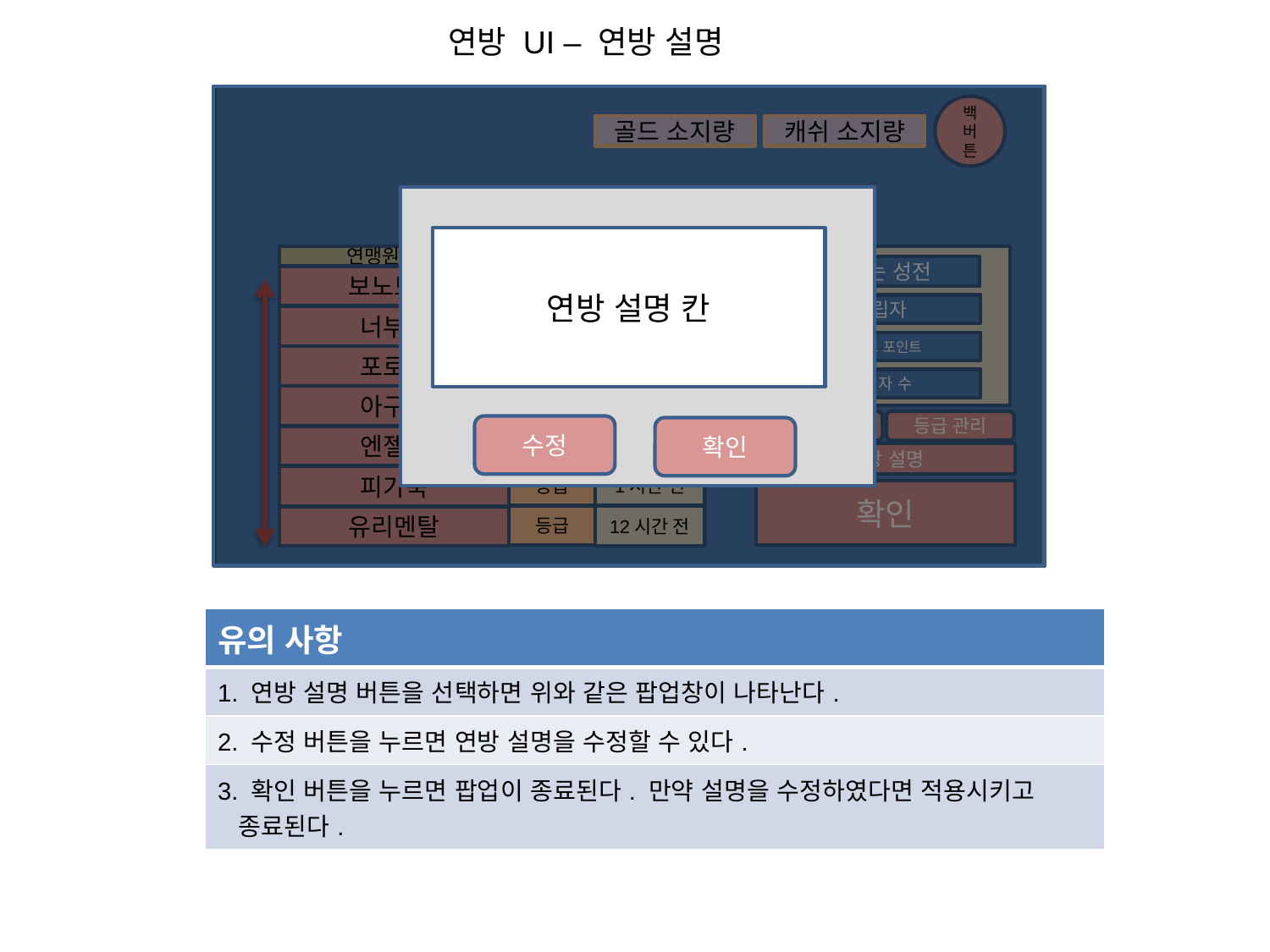

연방 UI – 연방 설명

백버튼
골드 소지량
캐쉬 소지량
연맹원 이름
등급
접속일
보노보노
등급
1일 전
3분 전
너부리
등급
123일 전
포로리
등급
1년 전
아구몬
등급
가입자 관리
등급 관리
10분 전
엔젤몬
등급
등급
1시간 전
피가쭉
등급
12시간 전
유리멘탈

불타는 성전
설립자
레이드 포인트
가입자 수

연방 설명 칸
수정
확인
연방 설명
확인
| 유의 사항 |
| --- |
| 1. 연방 설명 버튼을 선택하면 위와 같은 팝업창이 나타난다. |
| 2. 수정 버튼을 누르면 연방 설명을 수정할 수 있다. |
| 3. 확인 버튼을 누르면 팝업이 종료된다. 만약 설명을 수정하였다면 적용시키고 종료된다. |